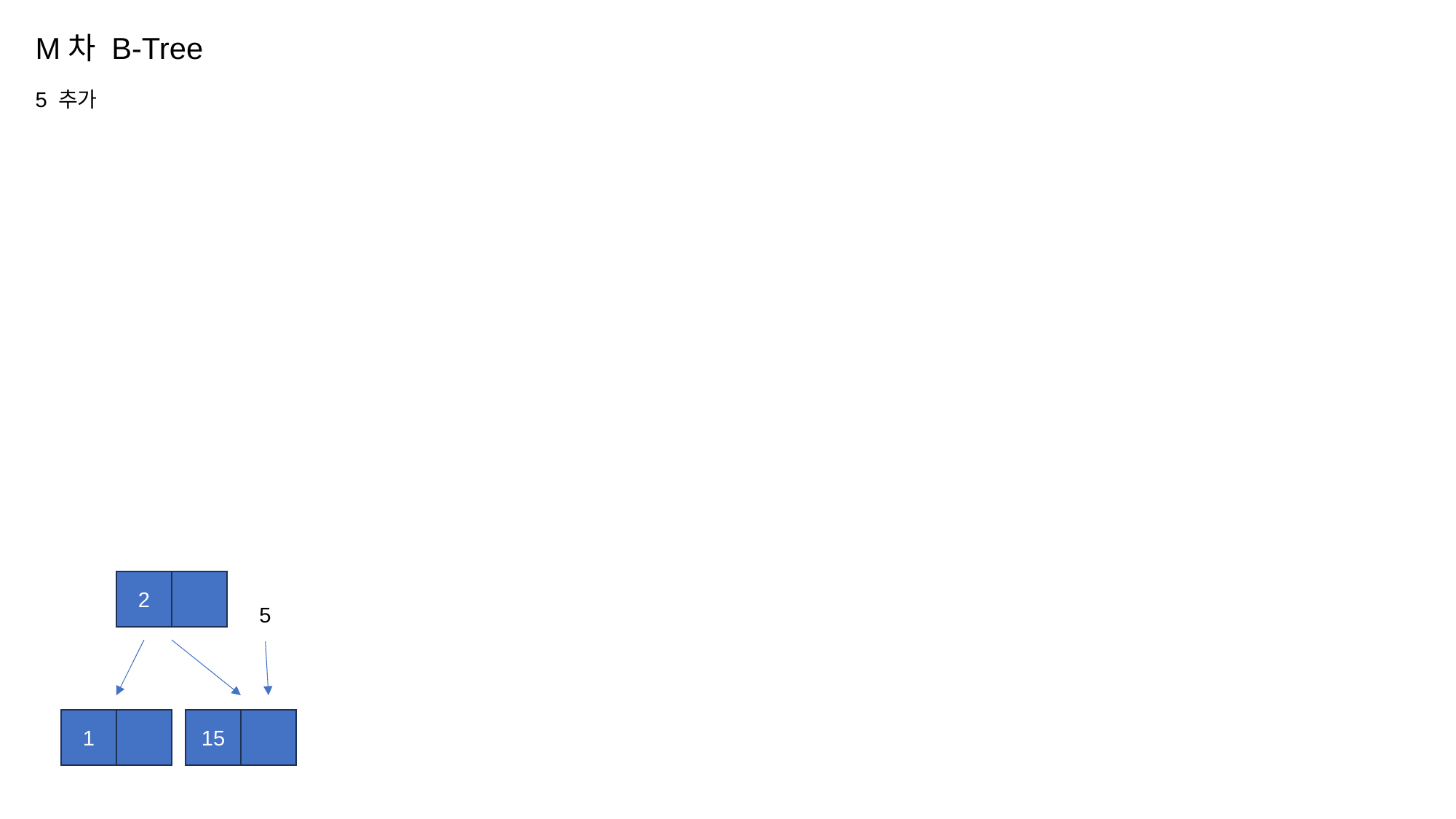

# M차 B-Tree 5 추가
2

5
1

15